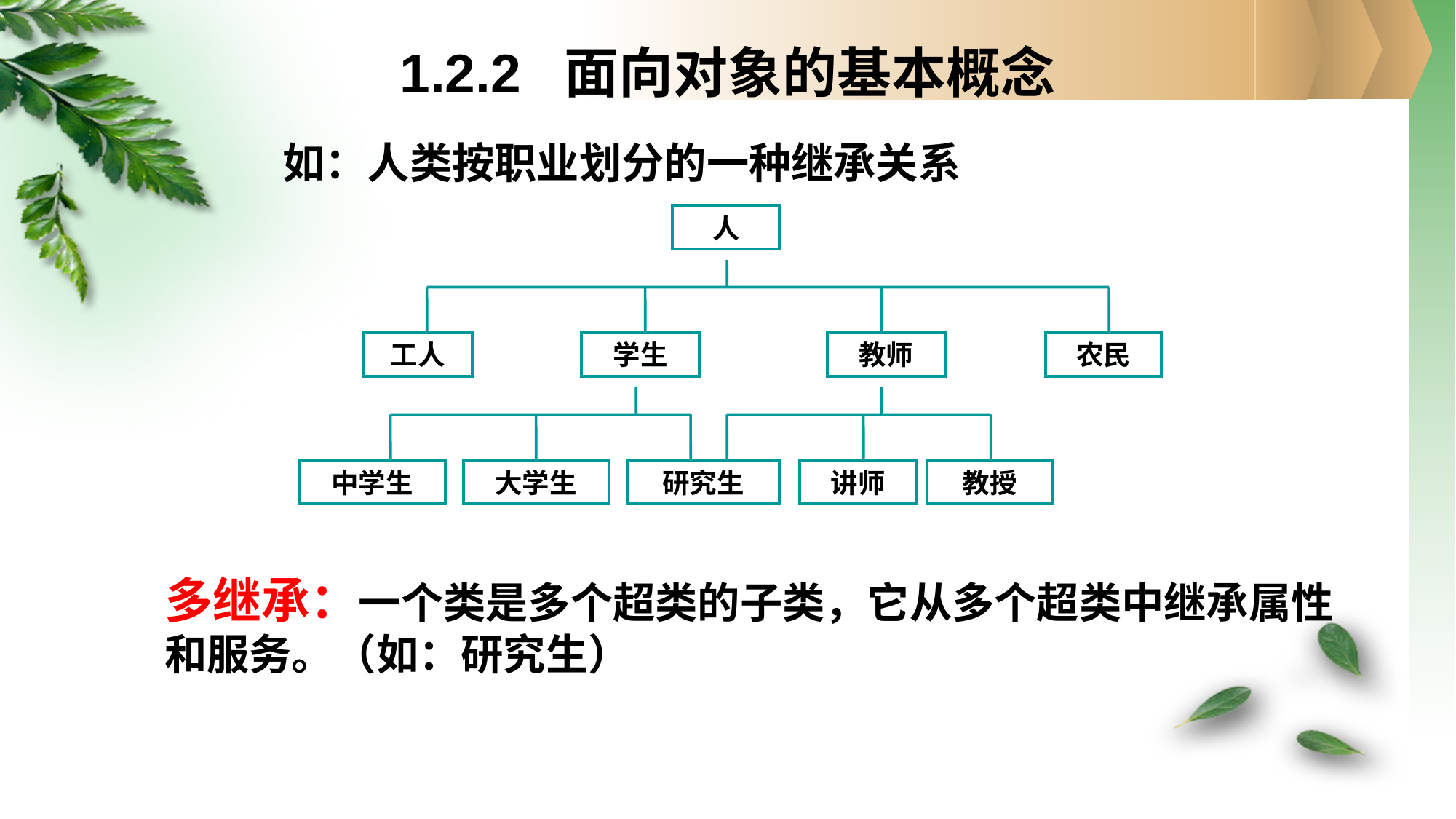

# 1.2.2  面向对象的基本概念
如：人类按职业划分的一种继承关系
人

工人
学生
教师
农民

中学生
大学生
研究生
讲师
教授
多继承：一个类是多个超类的子类，它从多个超类中继承属性和服务。（如：研究生）